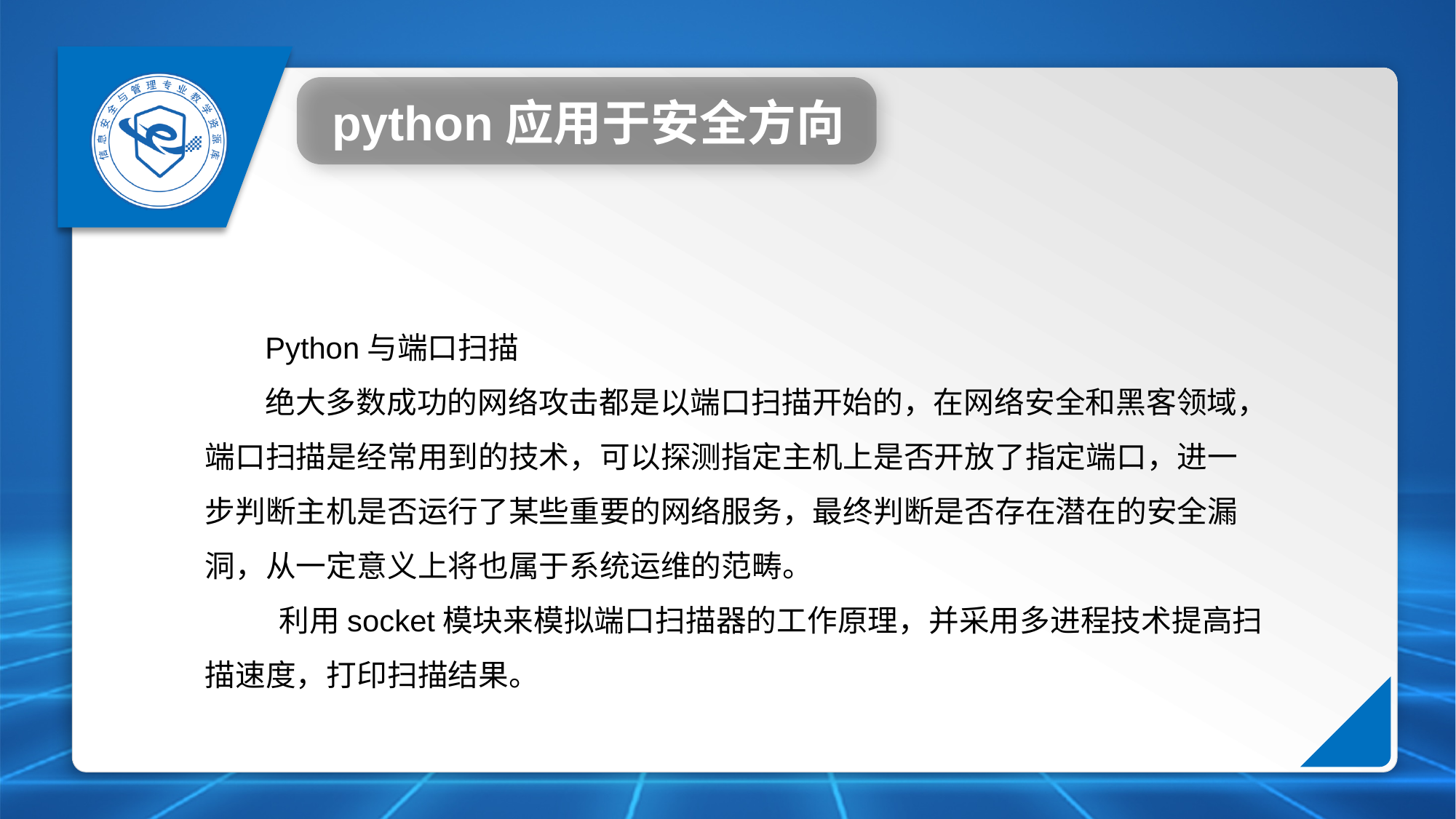

python应用于安全方向
Python与端口扫描
绝大多数成功的网络攻击都是以端口扫描开始的，在网络安全和黑客领域，端口扫描是经常用到的技术，可以探测指定主机上是否开放了指定端口，进一步判断主机是否运行了某些重要的网络服务，最终判断是否存在潜在的安全漏洞，从一定意义上将也属于系统运维的范畴。
 利用socket模块来模拟端口扫描器的工作原理，并采用多进程技术提高扫描速度，打印扫描结果。